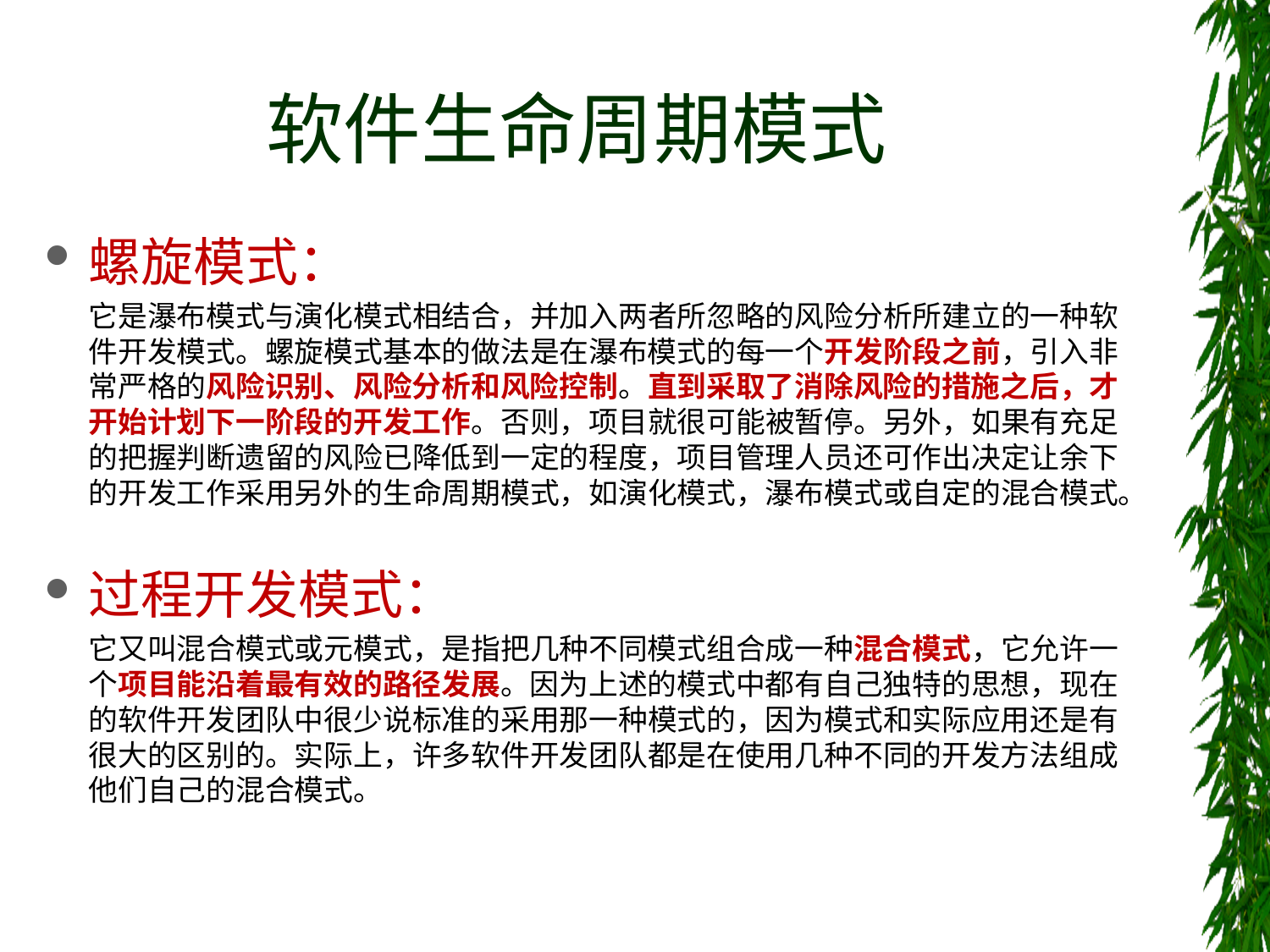

# 软件生命周期模式
螺旋模式：
	它是瀑布模式与演化模式相结合，并加入两者所忽略的风险分析所建立的一种软件开发模式。螺旋模式基本的做法是在瀑布模式的每一个开发阶段之前，引入非常严格的风险识别、风险分析和风险控制。直到采取了消除风险的措施之后，才开始计划下一阶段的开发工作。否则，项目就很可能被暂停。另外，如果有充足的把握判断遗留的风险已降低到一定的程度，项目管理人员还可作出决定让余下的开发工作采用另外的生命周期模式，如演化模式，瀑布模式或自定的混合模式。

过程开发模式：
	它又叫混合模式或元模式，是指把几种不同模式组合成一种混合模式，它允许一个项目能沿着最有效的路径发展。因为上述的模式中都有自己独特的思想，现在的软件开发团队中很少说标准的采用那一种模式的，因为模式和实际应用还是有很大的区别的。实际上，许多软件开发团队都是在使用几种不同的开发方法组成他们自己的混合模式。